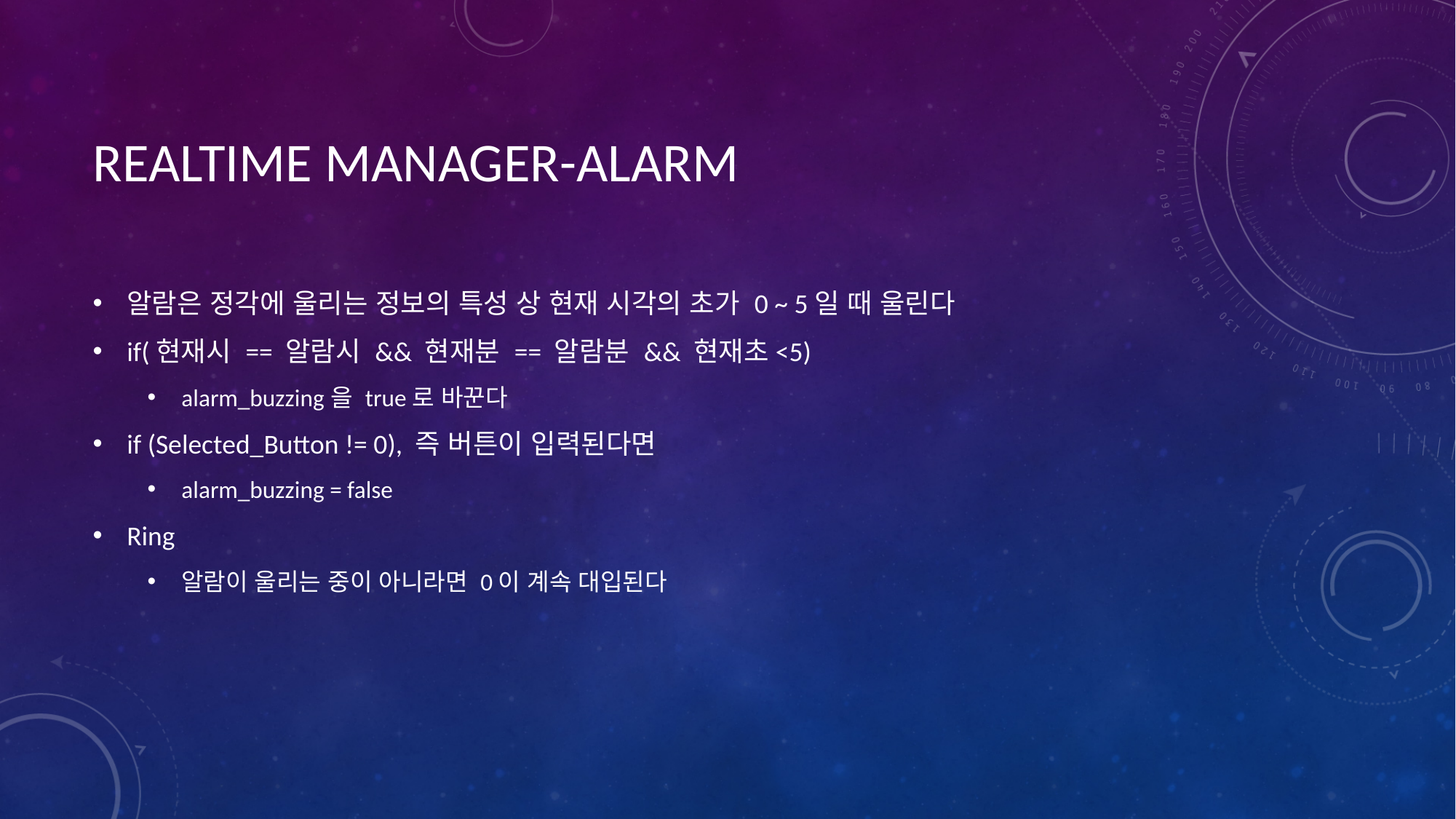

# REAltime manager-alarm
알람은 정각에 울리는 정보의 특성 상 현재 시각의 초가 0 ~ 5일 때 울린다
if(현재시 == 알람시 && 현재분 == 알람분 && 현재초<5)
alarm_buzzing을 true로 바꾼다
if (Selected_Button != 0), 즉 버튼이 입력된다면
alarm_buzzing = false
Ring
알람이 울리는 중이 아니라면 0이 계속 대입된다